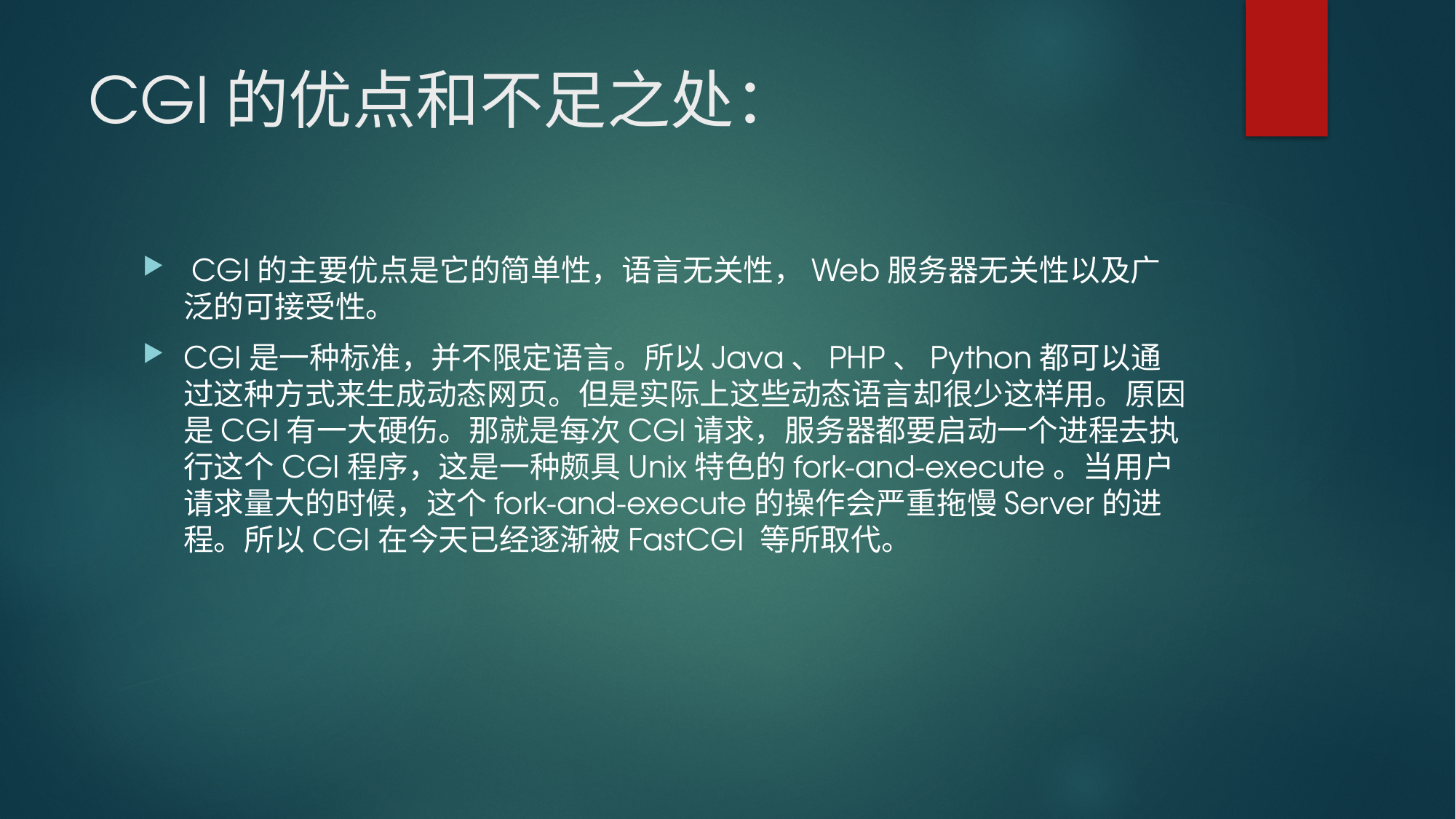

# CGI的优点和不足之处：
 CGI的主要优点是它的简单性，语言无关性，Web服务器无关性以及广泛的可接受性。
CGI是一种标准，并不限定语言。所以Java、PHP、Python都可以通过这种方式来生成动态网页。但是实际上这些动态语言却很少这样用。原因是CGI有一大硬伤。那就是每次CGI请求，服务器都要启动一个进程去执行这个CGI程序，这是一种颇具Unix特色的fork-and-execute。当用户请求量大的时候，这个fork-and-execute的操作会严重拖慢Server的进程。所以CGI在今天已经逐渐被FastCGI 等所取代。